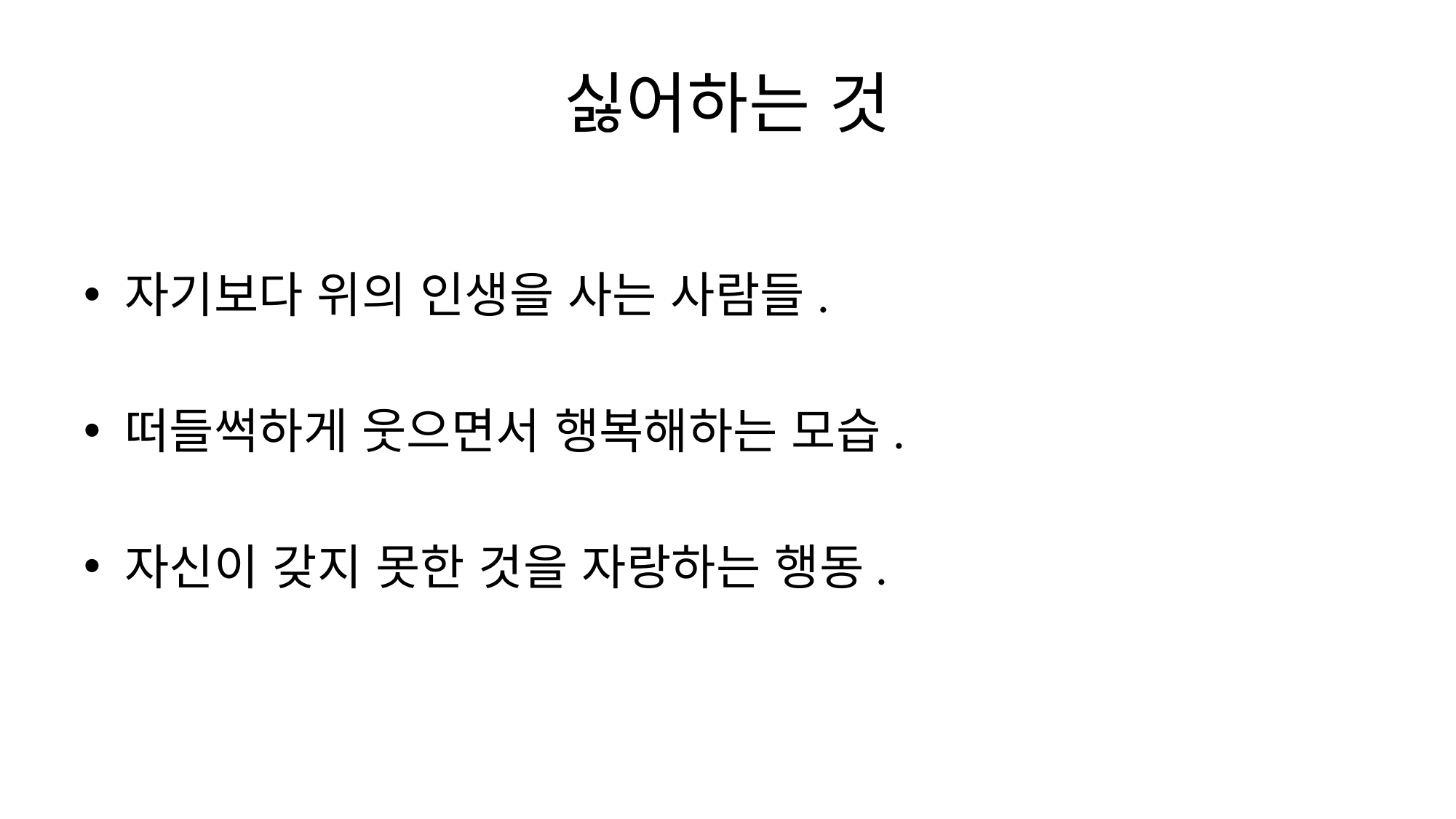

# 싫어하는 것

자기보다 위의 인생을 사는 사람들.

떠들썩하게 웃으면서 행복해하는 모습.

자신이 갖지 못한 것을 자랑하는 행동.